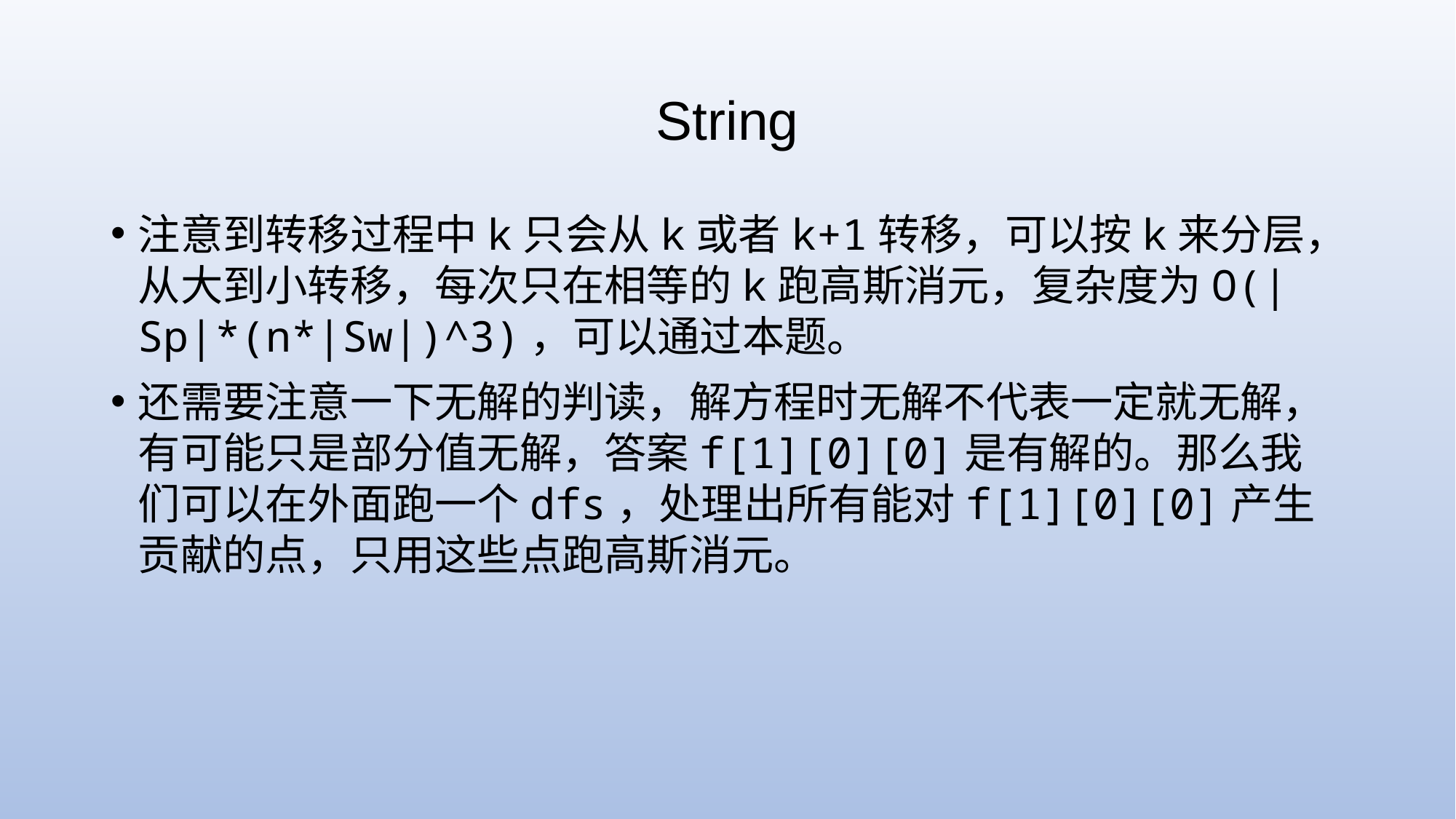

# String
注意到转移过程中k只会从k或者k+1转移，可以按k来分层，从大到小转移，每次只在相等的k跑高斯消元，复杂度为O(|Sp|*(n*|Sw|)^3)，可以通过本题。
还需要注意一下无解的判读，解方程时无解不代表一定就无解，有可能只是部分值无解，答案f[1][0][0]是有解的。那么我们可以在外面跑一个dfs，处理出所有能对f[1][0][0]产生贡献的点，只用这些点跑高斯消元。